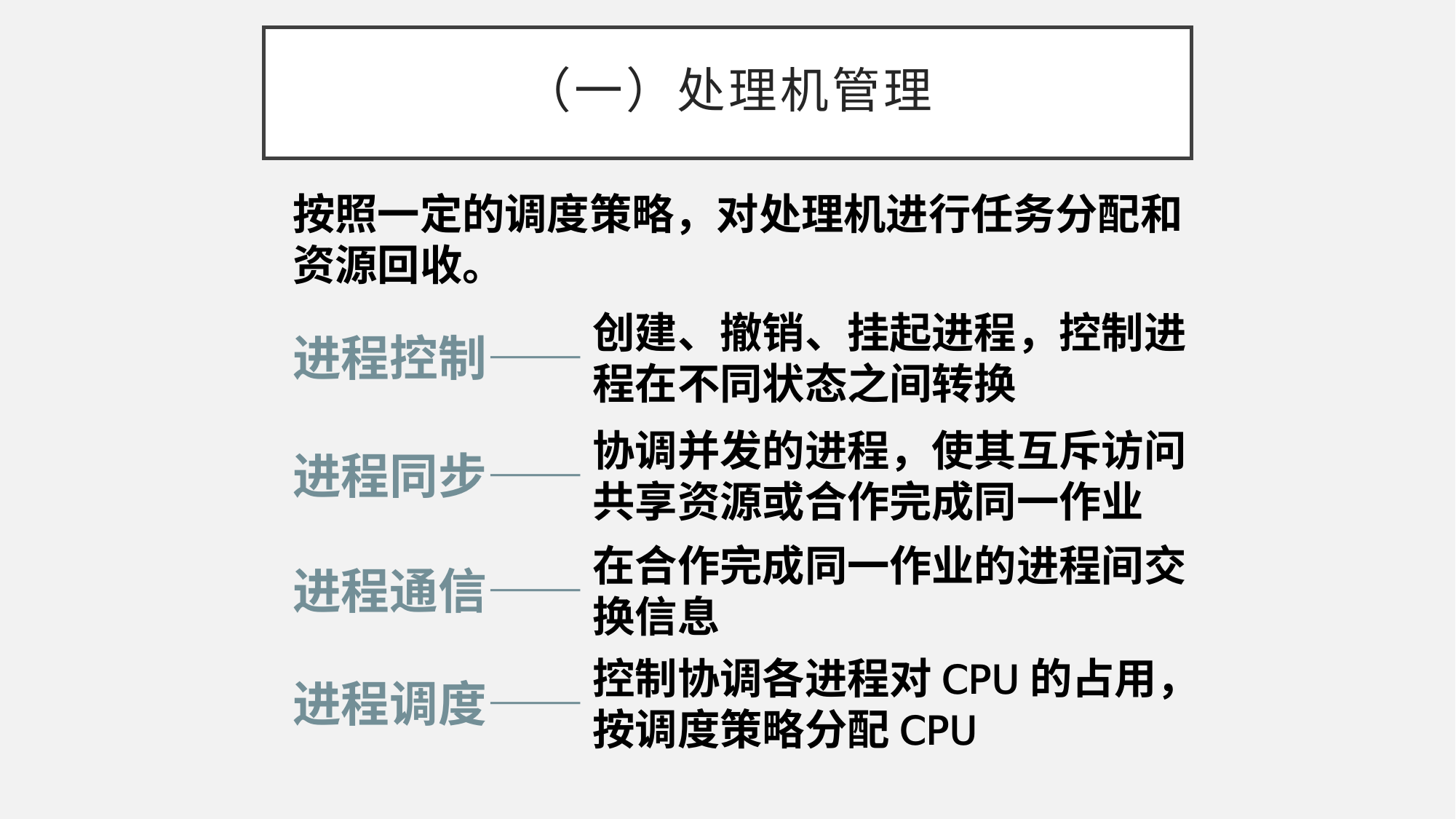

# （一）处理机管理
按照一定的调度策略，对处理机进行任务分配和资源回收。
创建、撤销、挂起进程，控制进程在不同状态之间转换
进程控制——
协调并发的进程，使其互斥访问共享资源或合作完成同一作业
进程同步——
在合作完成同一作业的进程间交换信息
进程通信——
控制协调各进程对CPU的占用，按调度策略分配CPU
进程调度——